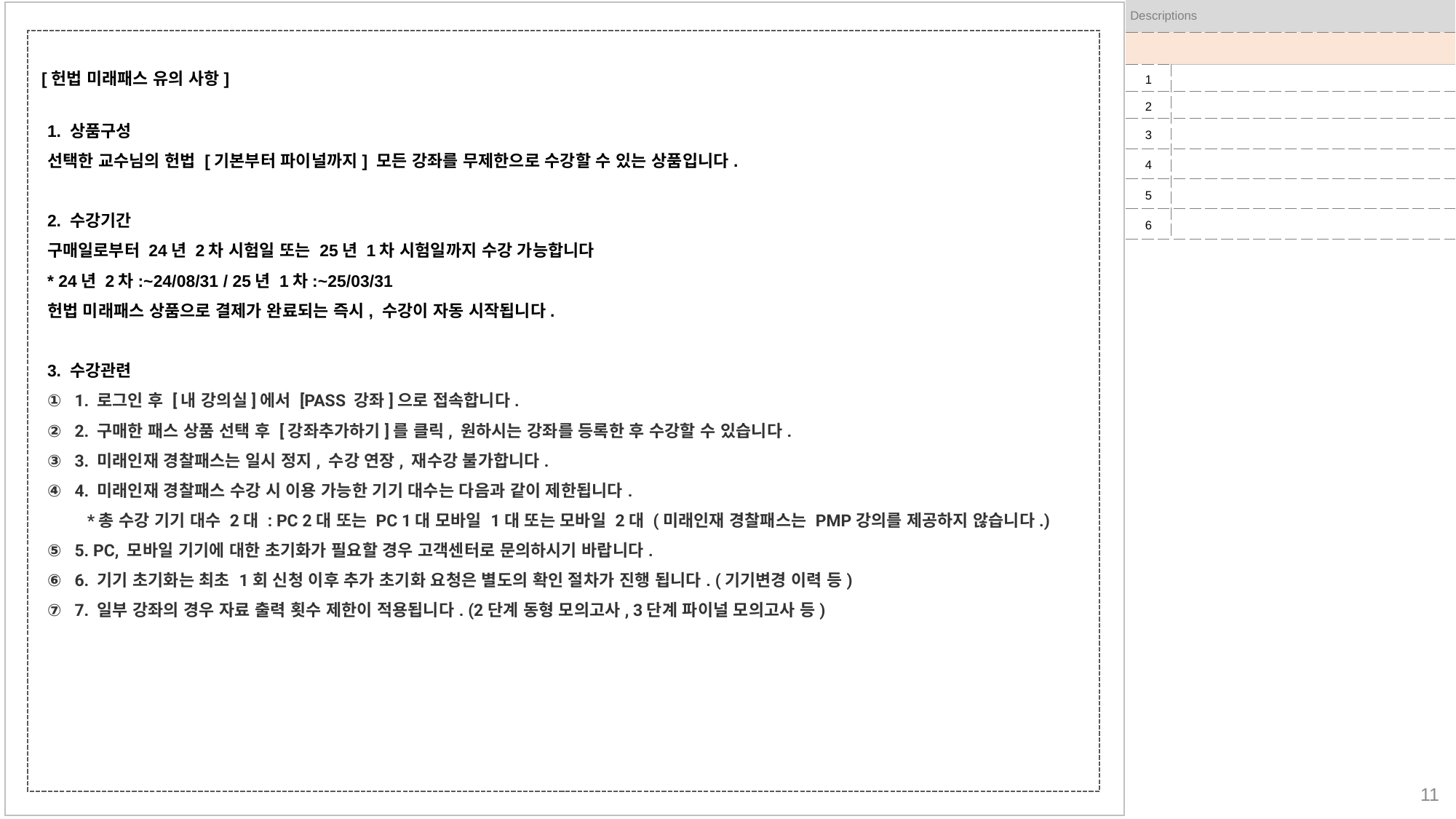

| Descriptions |  |
| --- | --- |
|  |  |
| 1 |  |
| 2 |  |
| 3 |  |
| 4 |  |
| 5 |  |
| 6 |  |

[헌법 미래패스 유의 사항]
1. 상품구성
선택한 교수님의 헌법 [기본부터 파이널까지] 모든 강좌를 무제한으로 수강할 수 있는 상품입니다.

2. 수강기간
구매일로부터 24년 2차 시험일 또는 25년 1차 시험일까지 수강 가능합니다
* 24년 2차:~24/08/31 / 25년 1차:~25/03/31
헌법 미래패스 상품으로 결제가 완료되는 즉시, 수강이 자동 시작됩니다.

3. 수강관련
1. 로그인 후 [내 강의실]에서 [PASS 강좌]으로 접속합니다.
2. 구매한 패스 상품 선택 후 [강좌추가하기]를 클릭, 원하시는 강좌를 등록한 후 수강할 수 있습니다.
3. 미래인재 경찰패스는 일시 정지, 수강 연장, 재수강 불가합니다.
4. 미래인재 경찰패스 수강 시 이용 가능한 기기 대수는 다음과 같이 제한됩니다.
   *총 수강 기기 대수 2대 : PC 2대 또는 PC 1대 모바일 1대 또는 모바일 2대 (미래인재 경찰패스는 PMP강의를 제공하지 않습니다.)
5. PC, 모바일 기기에 대한 초기화가 필요할 경우 고객센터로 문의하시기 바랍니다.
6. 기기 초기화는 최초 1회 신청 이후 추가 초기화 요청은 별도의 확인 절차가 진행 됩니다. (기기변경 이력 등)
7. 일부 강좌의 경우 자료 출력 횟수 제한이 적용됩니다. (2단계 동형 모의고사, 3단계 파이널 모의고사 등)
11